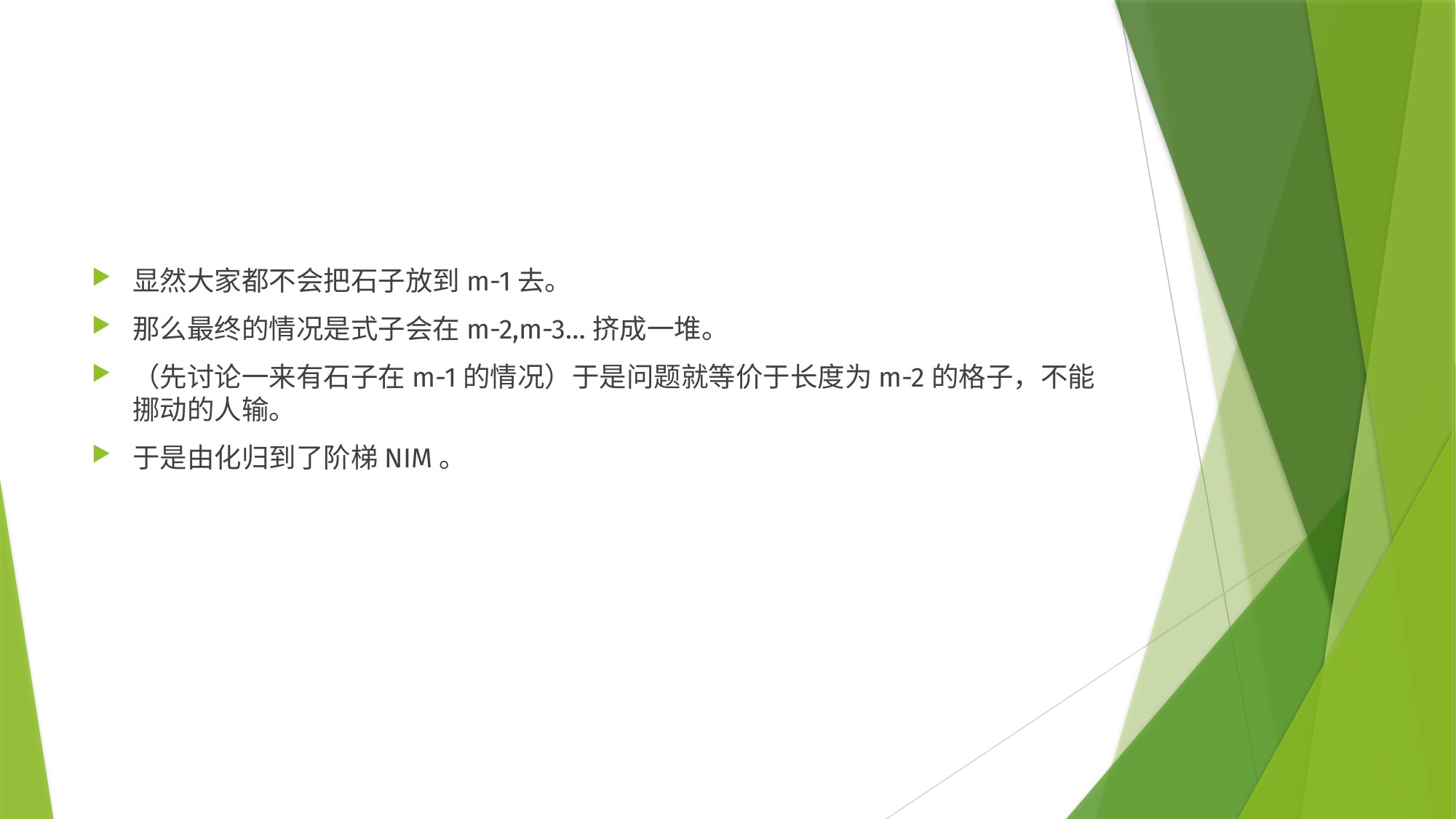

#
显然大家都不会把石子放到m-1去。
那么最终的情况是式子会在m-2,m-3…挤成一堆。
（先讨论一来有石子在m-1的情况）于是问题就等价于长度为m-2的格子，不能挪动的人输。
于是由化归到了阶梯NIM。